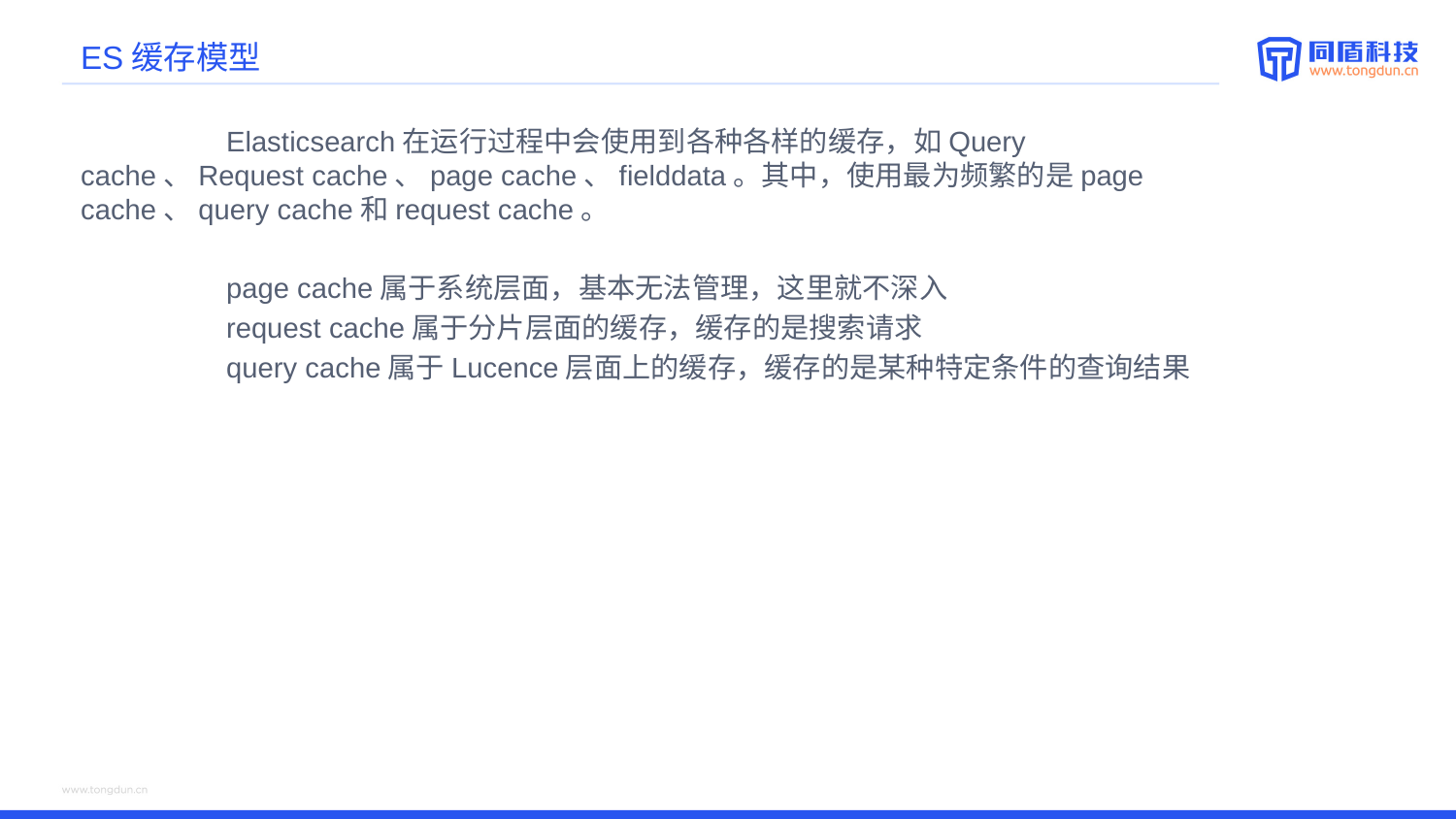

# ES缓存模型
	Elasticsearch在运行过程中会使用到各种各样的缓存，如Query cache、Request cache、page cache、fielddata。其中，使用最为频繁的是page cache、query cache和request cache。

	page cache属于系统层面，基本无法管理，这里就不深入
	request cache属于分片层面的缓存，缓存的是搜索请求
	query cache属于Lucence层面上的缓存，缓存的是某种特定条件的查询结果